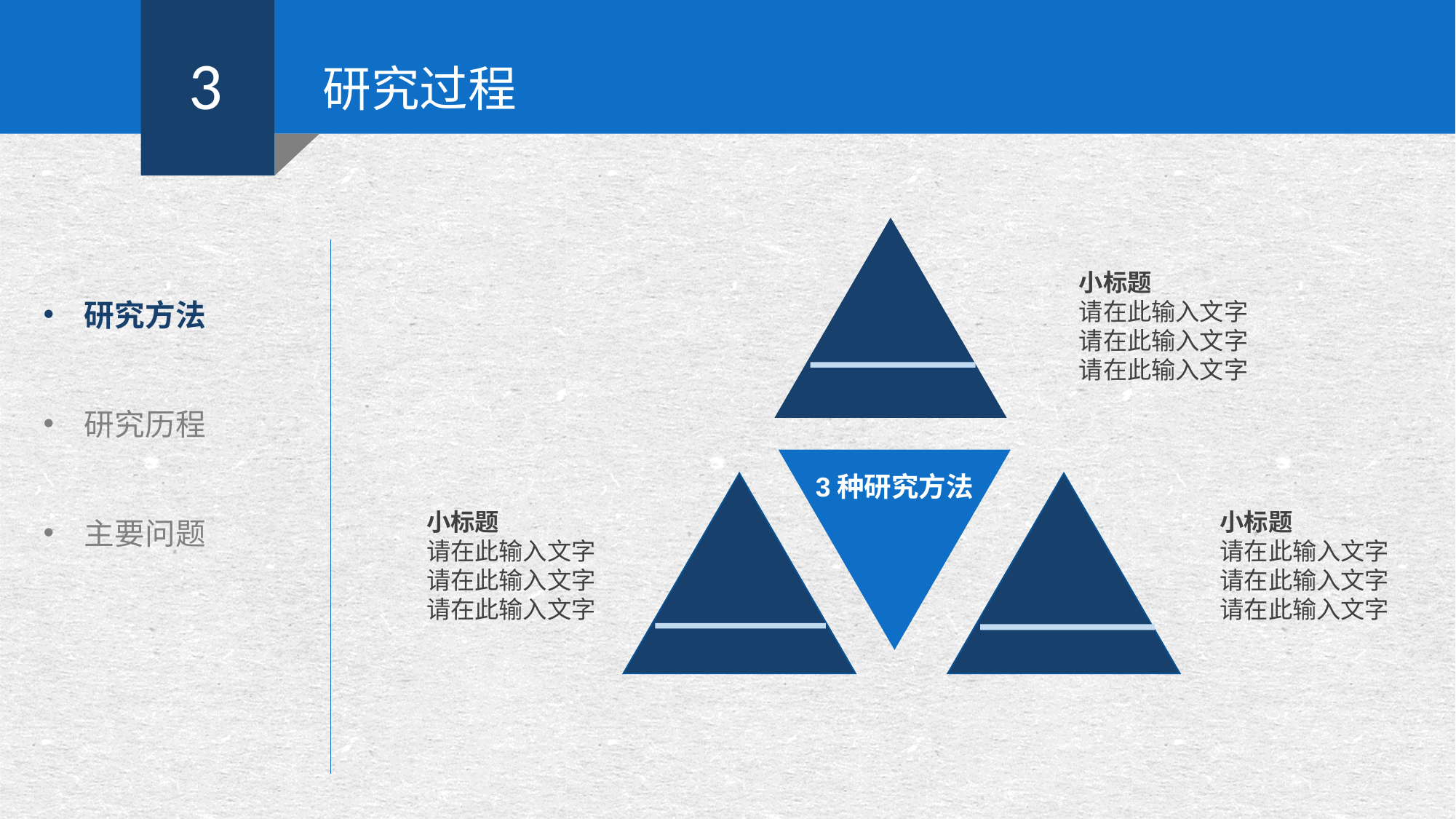

3
研究过程

研究方法
研究历程
主要问题

小标题
请在此输入文字
请在此输入文字
请在此输入文字

3种研究方法

小标题
请在此输入文字
请在此输入文字
请在此输入文字

小标题
请在此输入文字
请在此输入文字
请在此输入文字